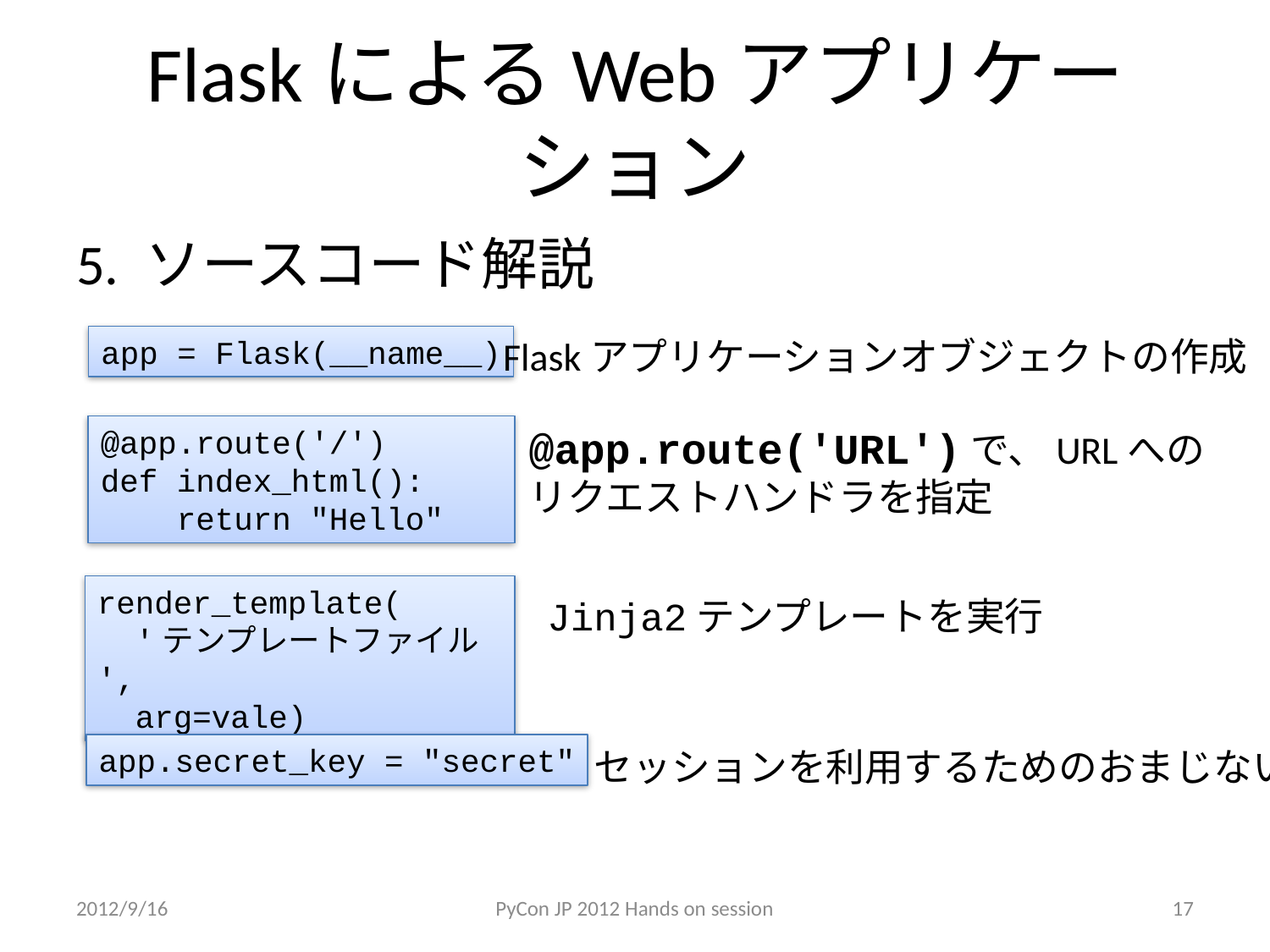

# FlaskによるWebアプリケーション
5. ソースコード解説
app = Flask(__name__)
Flaskアプリケーションオブジェクトの作成
@app.route('/')
def index_html():
    return "Hello"
@app.route('URL')で、URLへの
リクエストハンドラを指定
render_template(
  'テンプレートファイル',
  arg=vale)
Jinja2テンプレートを実行
app.secret_key = "secret"
セッションを利用するためのおまじない
2012/9/16
PyCon JP 2012 Hands on session
17